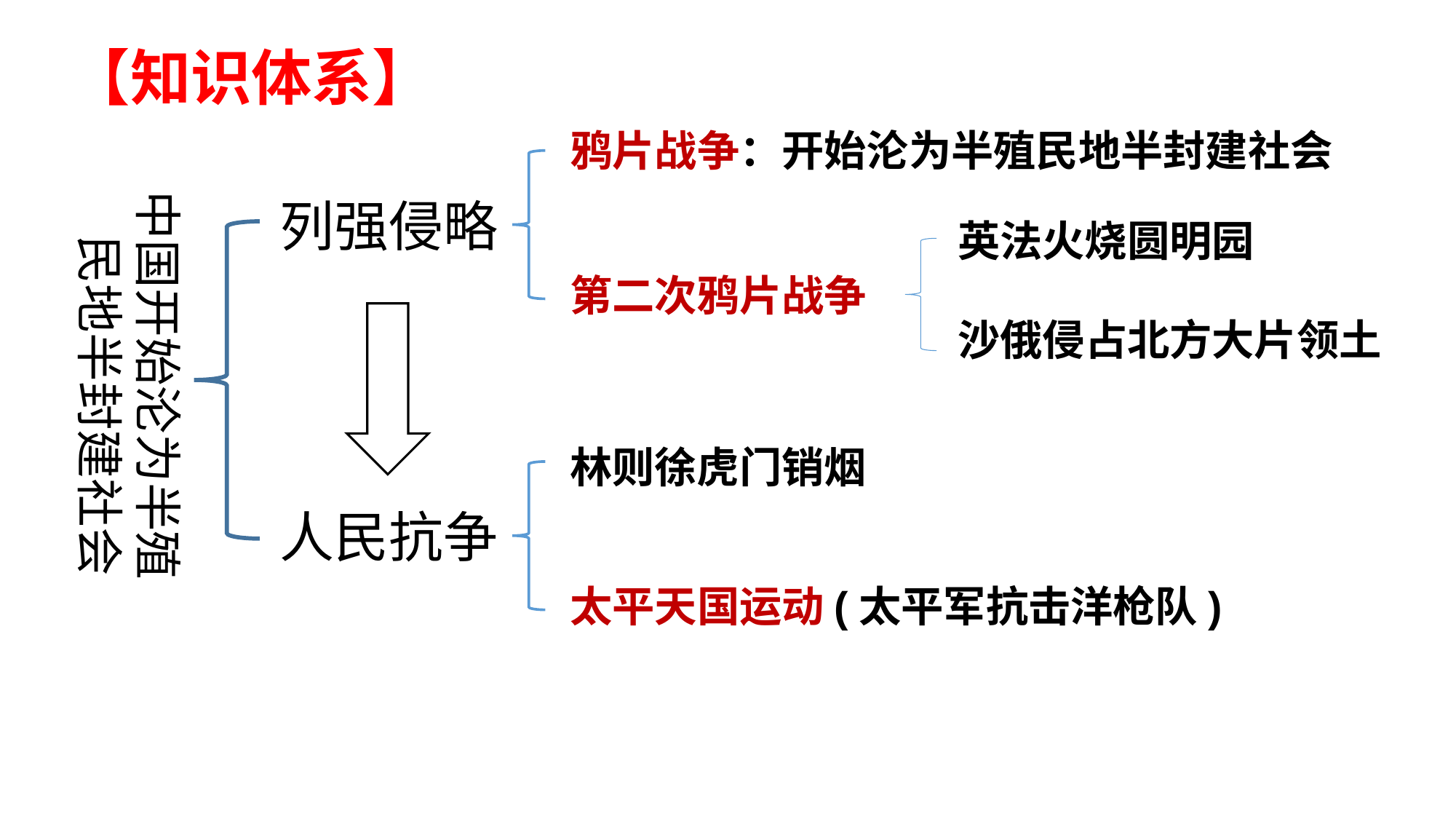

【知识体系】
鸦片战争：开始沦为半殖民地半封建社会

中国开始沦为半殖
   民地半封建社会
列强侵略
英法火烧圆明园

第二次鸦片战争

沙俄侵占北方大片领土
林则徐虎门销烟

人民抗争
太平天国运动(太平军抗击洋枪队)